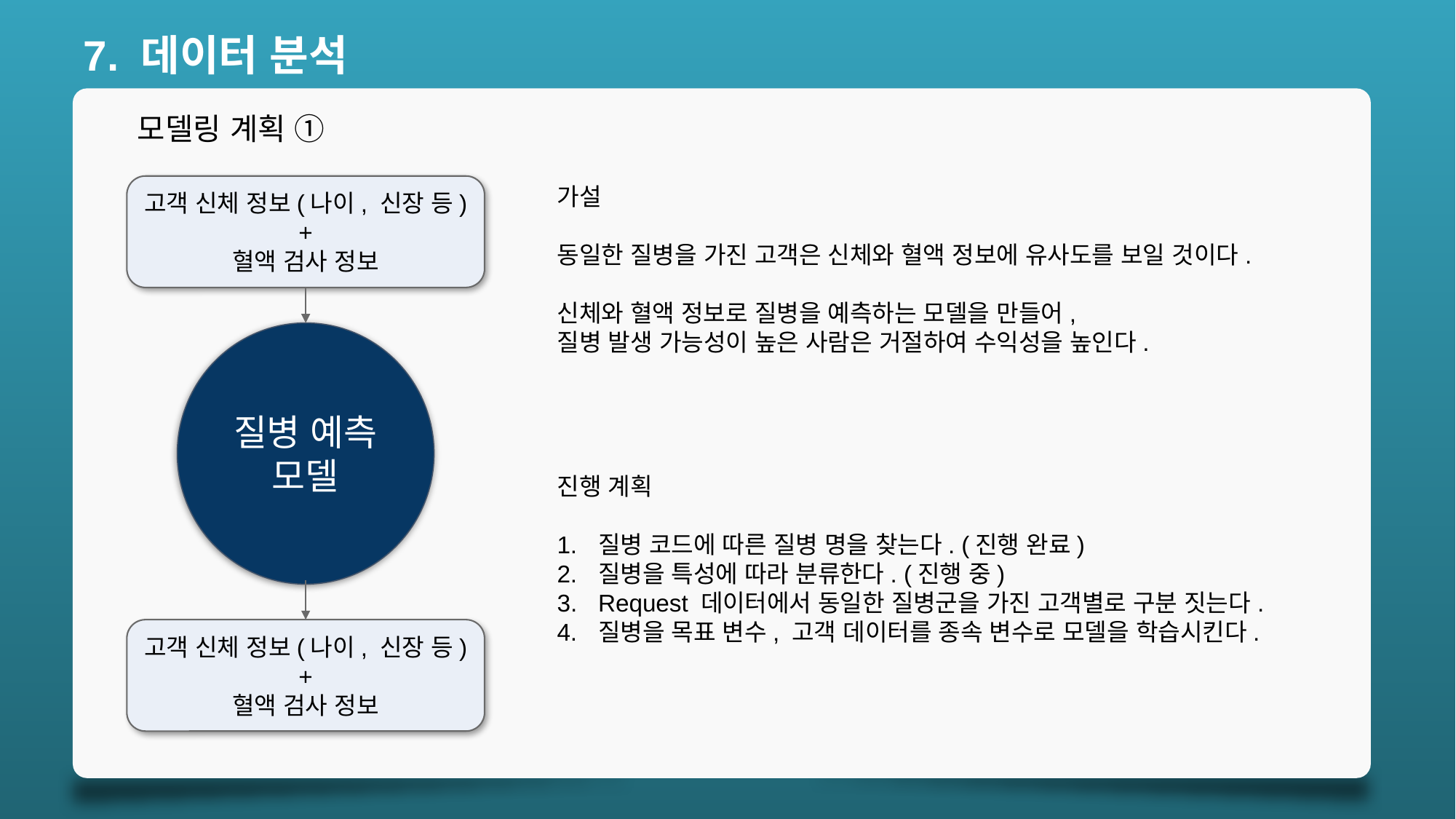

7. 데이터 분석
모델링 계획 ①
고객 신체 정보(나이, 신장 등)
+
혈액 검사 정보
가설

동일한 질병을 가진 고객은 신체와 혈액 정보에 유사도를 보일 것이다.

신체와 혈액 정보로 질병을 예측하는 모델을 만들어,
질병 발생 가능성이 높은 사람은 거절하여 수익성을 높인다.
질병 예측
모델
진행 계획

질병 코드에 따른 질병 명을 찾는다. (진행 완료)
질병을 특성에 따라 분류한다. (진행 중)
Request 데이터에서 동일한 질병군을 가진 고객별로 구분 짓는다.
질병을 목표 변수, 고객 데이터를 종속 변수로 모델을 학습시킨다.
고객 신체 정보(나이, 신장 등)
+
혈액 검사 정보